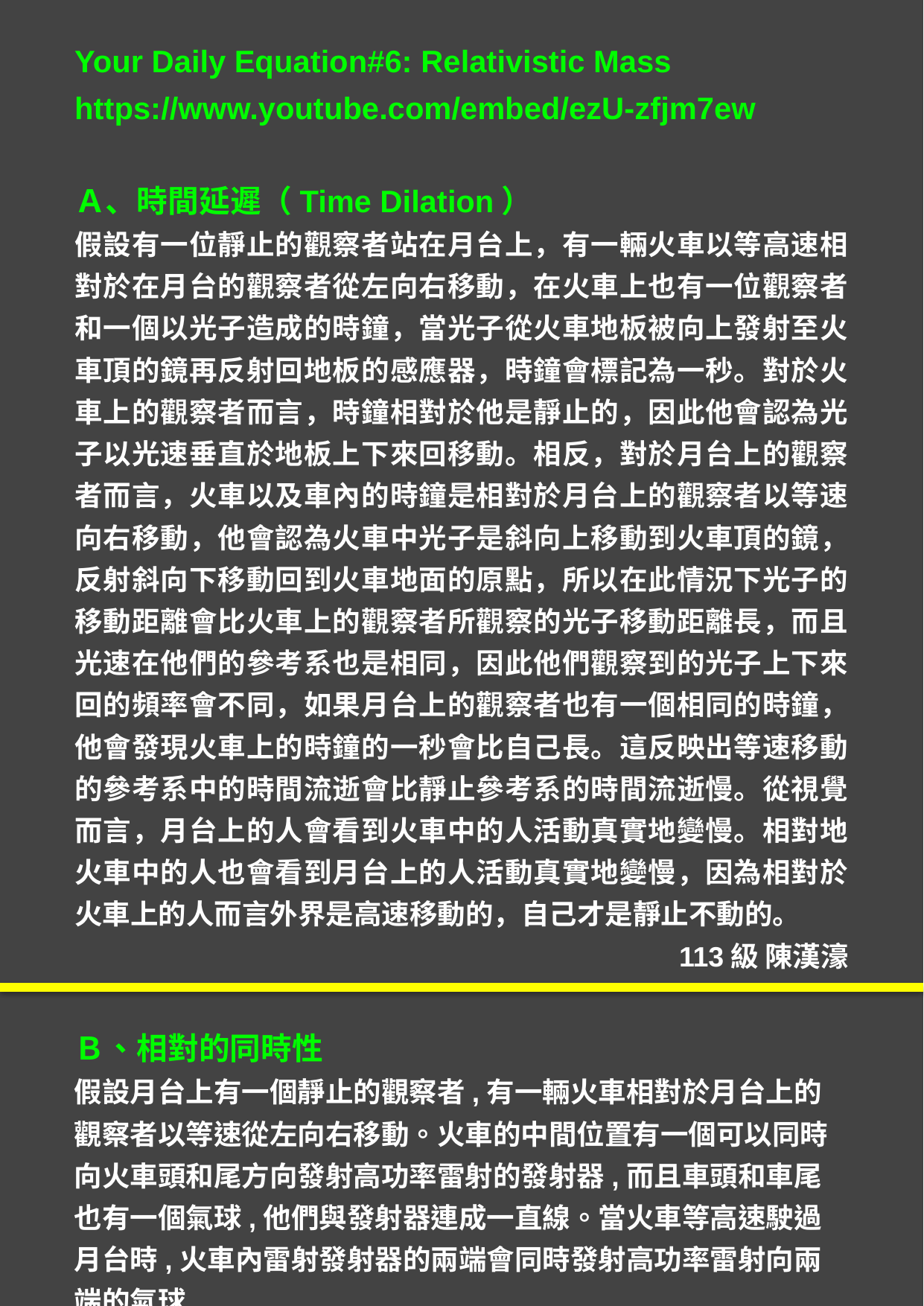

Your Daily Equation#6: Relativistic Mass
https://www.youtube.com/embed/ezU-zfjm7ew

Ａ、時間延遲（Time Dilation）
假設有一位靜止的觀察者站在月台上，有一輛火車以等高速相對於在月台的觀察者從左向右移動，在火車上也有一位觀察者和一個以光子造成的時鐘，當光子從火車地板被向上發射至火車頂的鏡再反射回地板的感應器，時鐘會標記為一秒。對於火車上的觀察者而言，時鐘相對於他是靜止的，因此他會認為光子以光速垂直於地板上下來回移動。相反，對於月台上的觀察者而言，火車以及車內的時鐘是相對於月台上的觀察者以等速向右移動，他會認為火車中光子是斜向上移動到火車頂的鏡，反射斜向下移動回到火車地面的原點，所以在此情況下光子的移動距離會比火車上的觀察者所觀察的光子移動距離長，而且光速在他們的參考系也是相同，因此他們觀察到的光子上下來回的頻率會不同，如果月台上的觀察者也有一個相同的時鐘，他會發現火車上的時鐘的一秒會比自己長。這反映出等速移動的參考系中的時間流逝會比靜止參考系的時間流逝慢。從視覺而言，月台上的人會看到火車中的人活動真實地變慢。相對地火車中的人也會看到月台上的人活動真實地變慢，因為相對於火車上的人而言外界是高速移動的，自己才是靜止不動的。
 113級 陳漢濠
Ｂ、相對的同時性
假設月台上有一個靜止的觀察者,有一輛火車相對於月台上的觀察者以等速從左向右移動。火車的中間位置有一個可以同時向火車頭和尾方向發射高功率雷射的發射器,而且車頭和車尾也有一個氣球,他們與發射器連成一直線。當火車等高速駛過月台時,火車內雷射發射器的兩端會同時發射高功率雷射向兩端的氣球